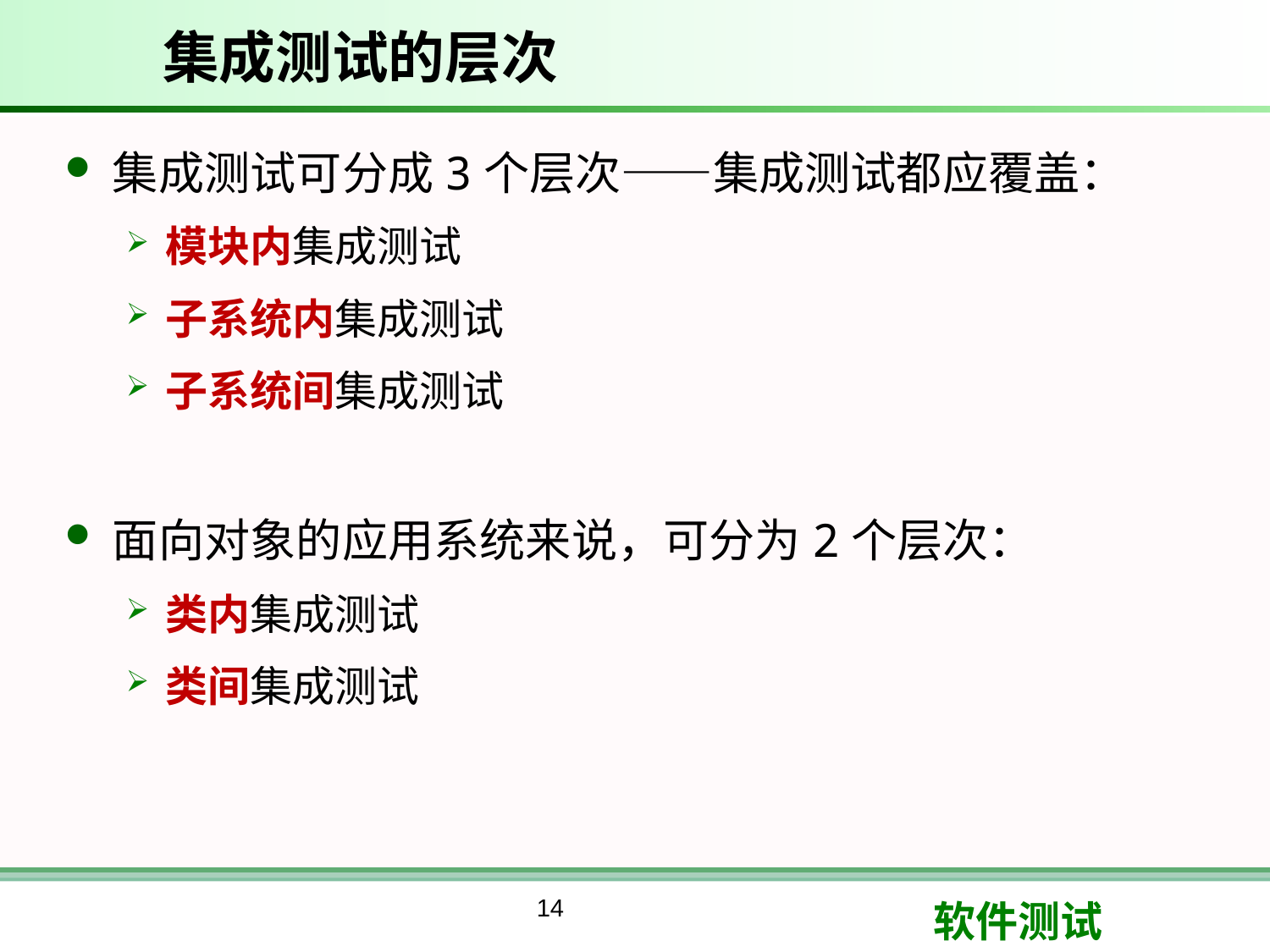

# 集成测试的层次
集成测试可分成3个层次——集成测试都应覆盖：
模块内集成测试
子系统内集成测试
子系统间集成测试

面向对象的应用系统来说，可分为2个层次：
类内集成测试
类间集成测试

14